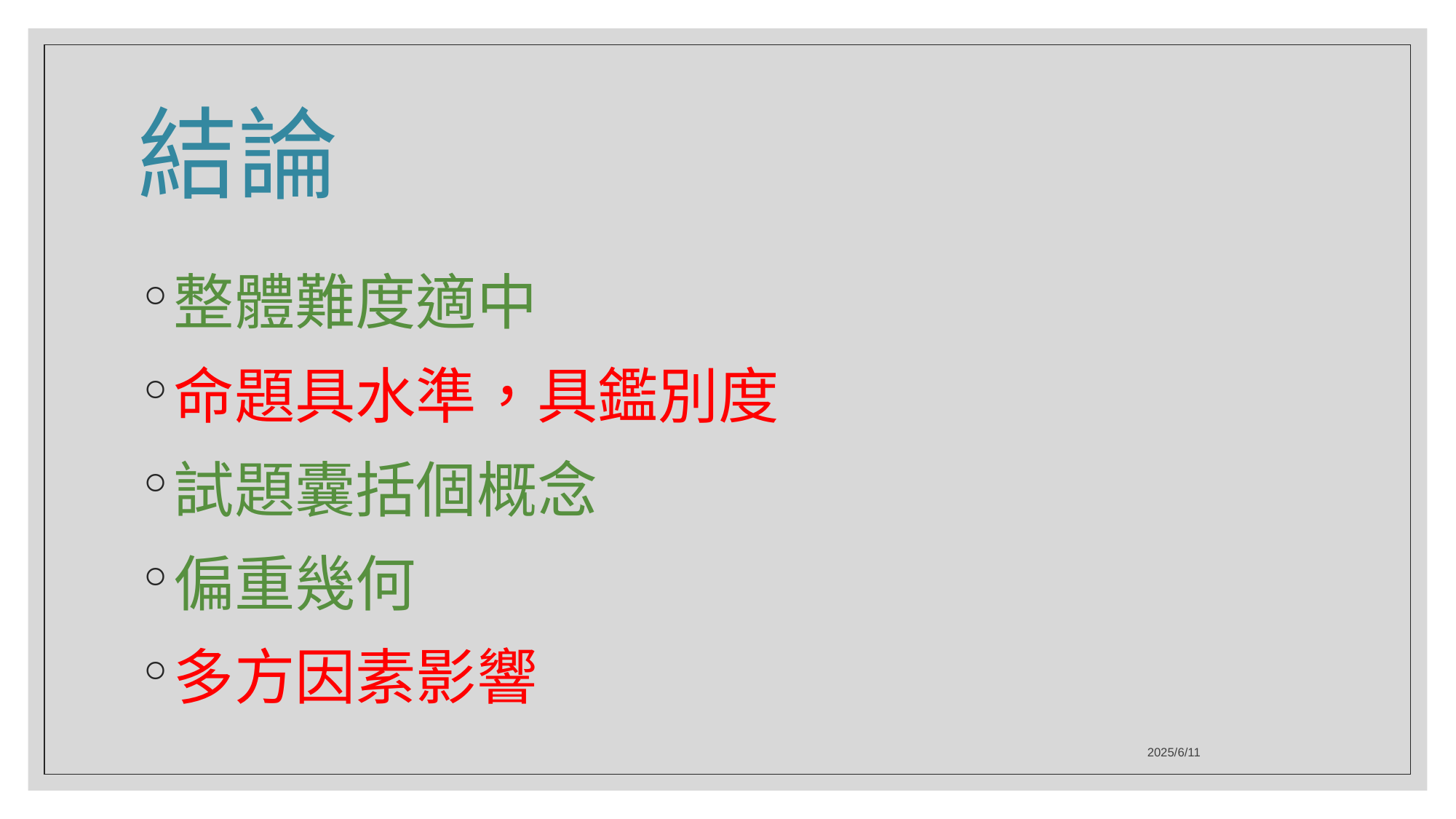

# 結論
整體難度適中
命題具水準，具鑑別度
試題囊括個概念
偏重幾何
多方因素影響

2025/6/11